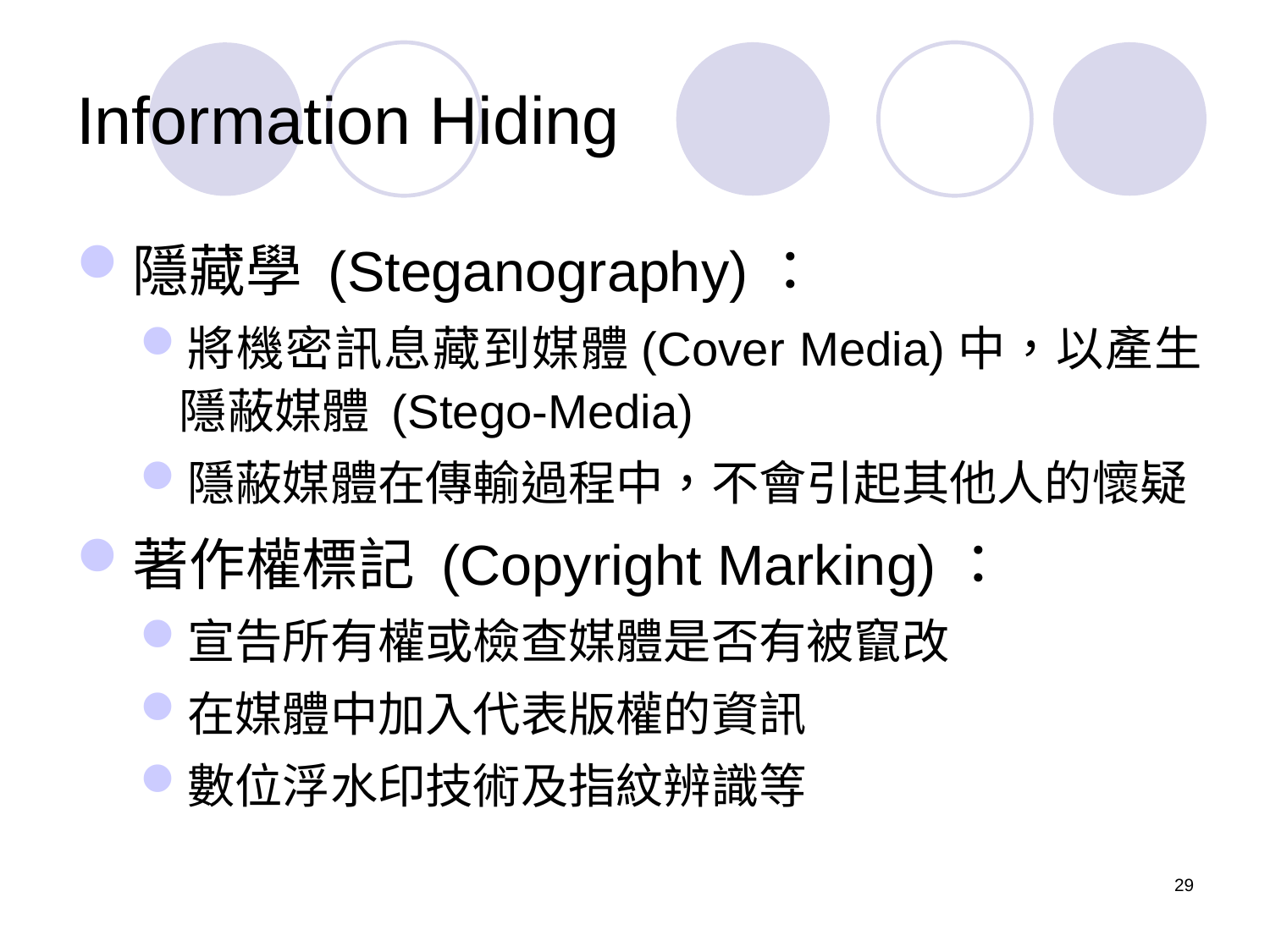

# Information Hiding
隱藏學 (Steganography)：
將機密訊息藏到媒體(Cover Media)中，以產生隱蔽媒體 (Stego-Media)
隱蔽媒體在傳輸過程中，不會引起其他人的懷疑
著作權標記 (Copyright Marking)：
宣告所有權或檢查媒體是否有被竄改
在媒體中加入代表版權的資訊
數位浮水印技術及指紋辨識等

29